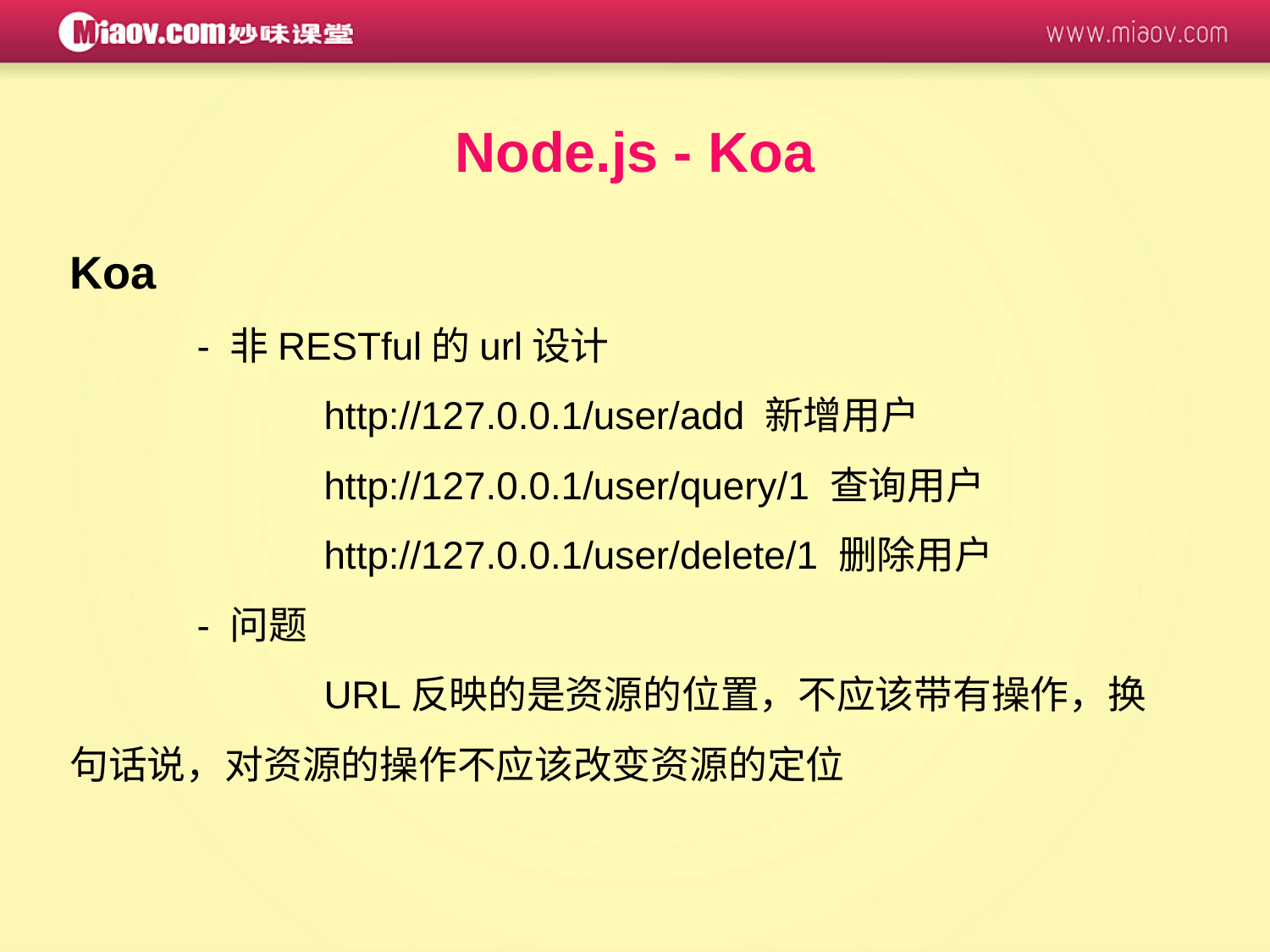

Node.js - Koa
Koa
	- 非RESTful的url设计
		http://127.0.0.1/user/add 新增用户
		http://127.0.0.1/user/query/1 查询用户
		http://127.0.0.1/user/delete/1 删除用户
	- 问题
		URL反映的是资源的位置，不应该带有操作，换句话说，对资源的操作不应该改变资源的定位